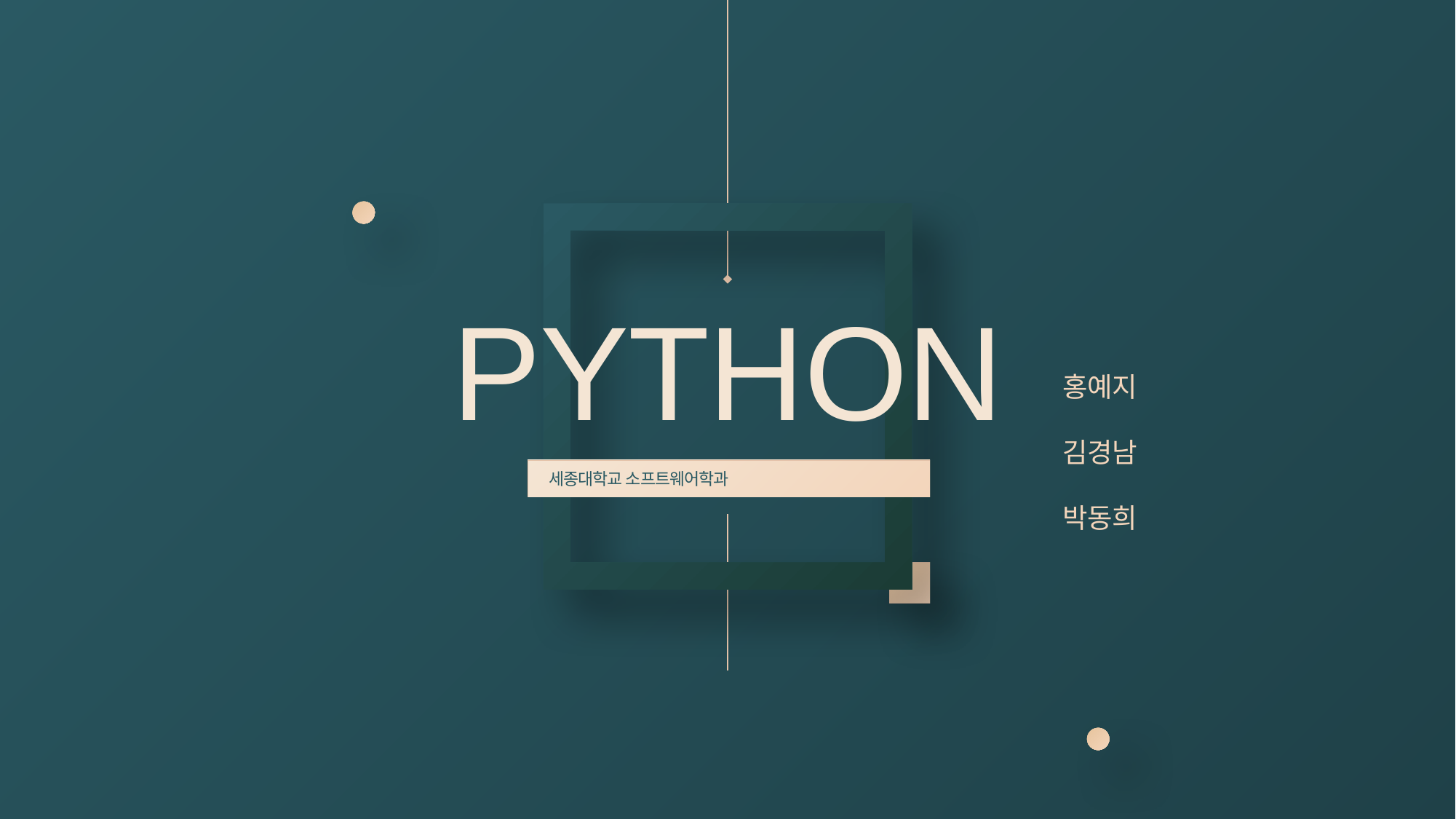

# PYTHON
홍예지

김경남

박동희
세종대학교 소프트웨어학과